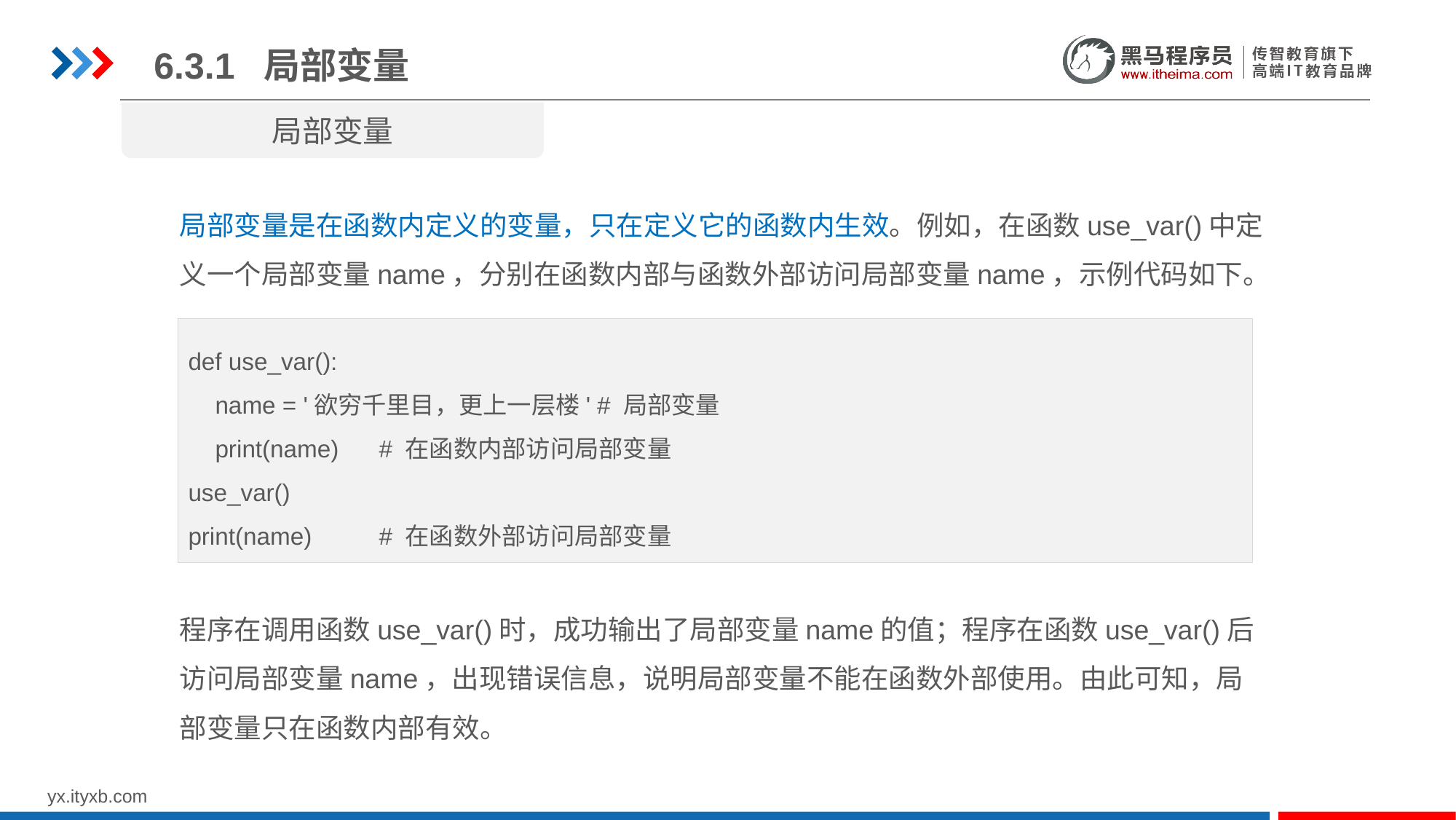

6.3.1  局部变量

局部变量
局部变量是在函数内定义的变量，只在定义它的函数内生效。例如，在函数use_var()中定义一个局部变量name，分别在函数内部与函数外部访问局部变量name，示例代码如下。
def use_var():
    name = '欲穷千里目，更上一层楼' # 局部变量
    print(name)      # 在函数内部访问局部变量
use_var()
print(name)          # 在函数外部访问局部变量
程序在调用函数use_var()时，成功输出了局部变量name的值；程序在函数use_var()后访问局部变量name，出现错误信息，说明局部变量不能在函数外部使用。由此可知，局部变量只在函数内部有效。